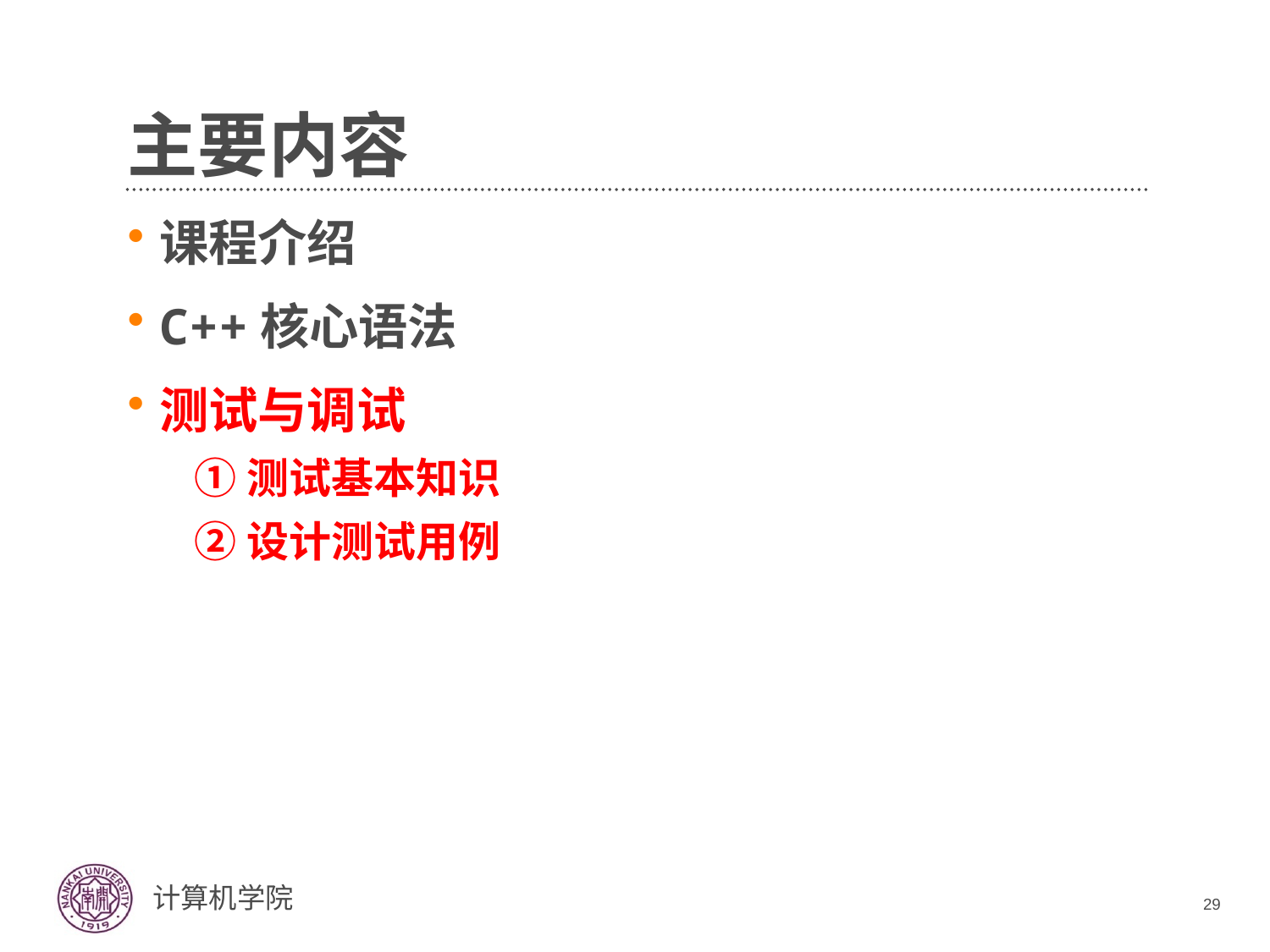

# 主要内容
课程介绍
C++核心语法
测试与调试
  ①测试基本知识
  ②设计测试用例
29